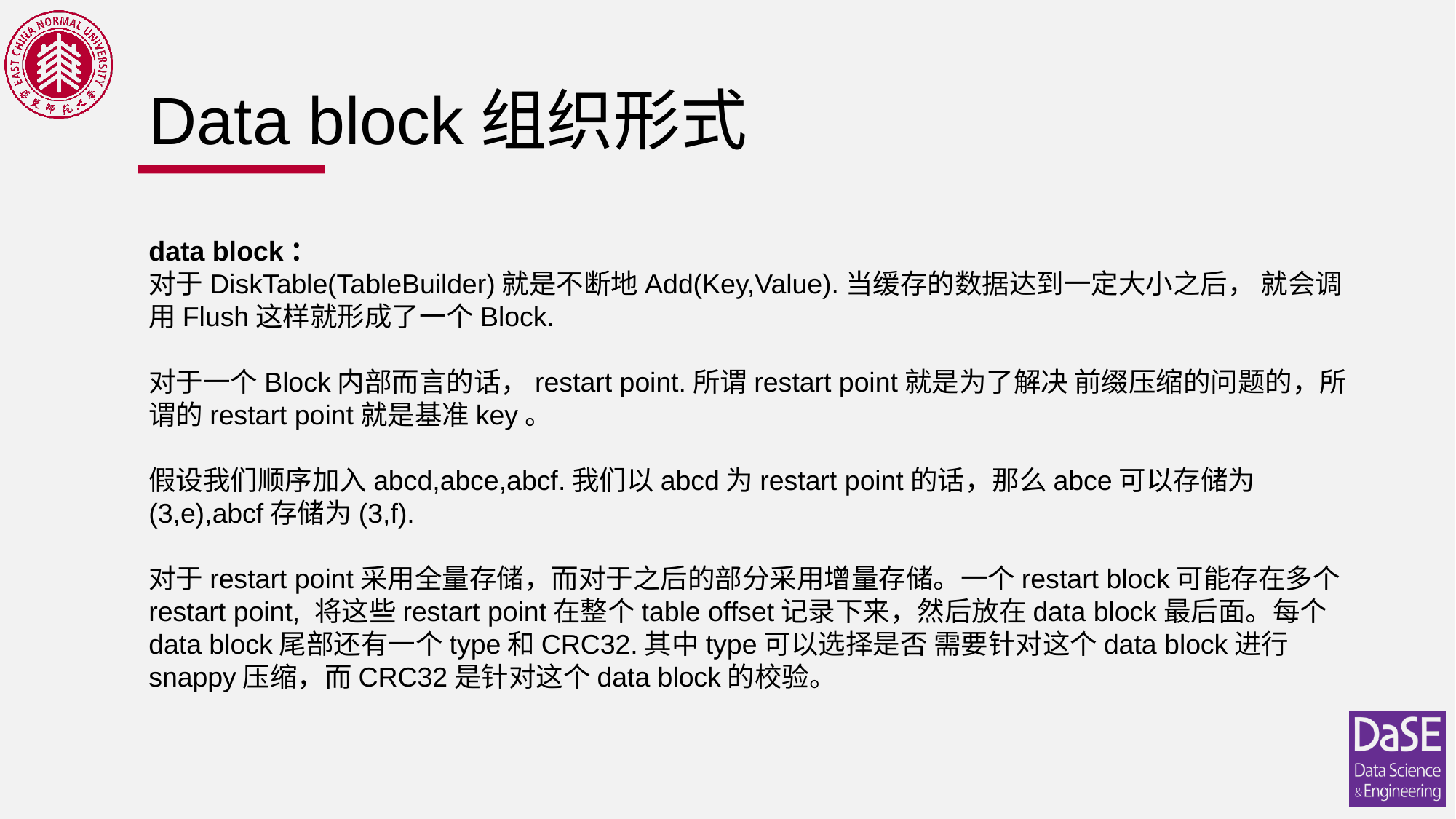

# Data block组织形式
data block：
对于DiskTable(TableBuilder)就是不断地Add(Key,Value).当缓存的数据达到一定大小之后， 就会调用Flush这样就形成了一个Block.

对于一个Block内部而言的话，restart point.所谓restart point就是为了解决 前缀压缩的问题的，所谓的restart point就是基准key。

假设我们顺序加入abcd,abce,abcf.我们以abcd为restart point的话，那么abce可以存储为 (3,e),abcf存储为(3,f).

对于restart point采用全量存储，而对于之后的部分采用增量存储。一个restart block可能存在多个restart point, 将这些restart point在整个table offset记录下来，然后放在data block最后面。每个data block尾部还有一个type和CRC32.其中type可以选择是否 需要针对这个data block进行snappy压缩，而CRC32是针对这个data block的校验。